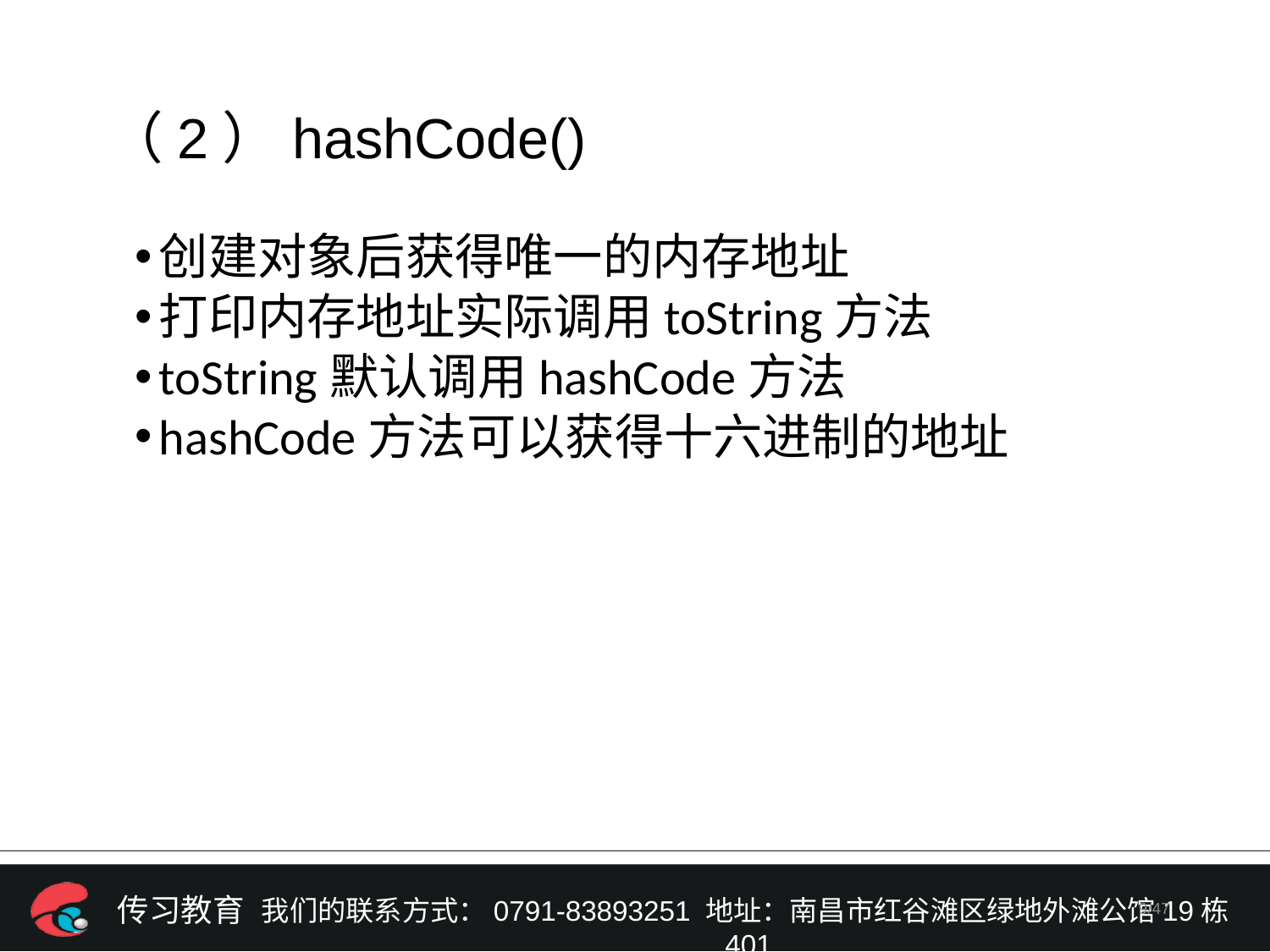

（2）hashCode()
创建对象后获得唯一的内存地址
打印内存地址实际调用toString方法
toString默认调用hashCode方法
hashCode方法可以获得十六进制的地址
9/47